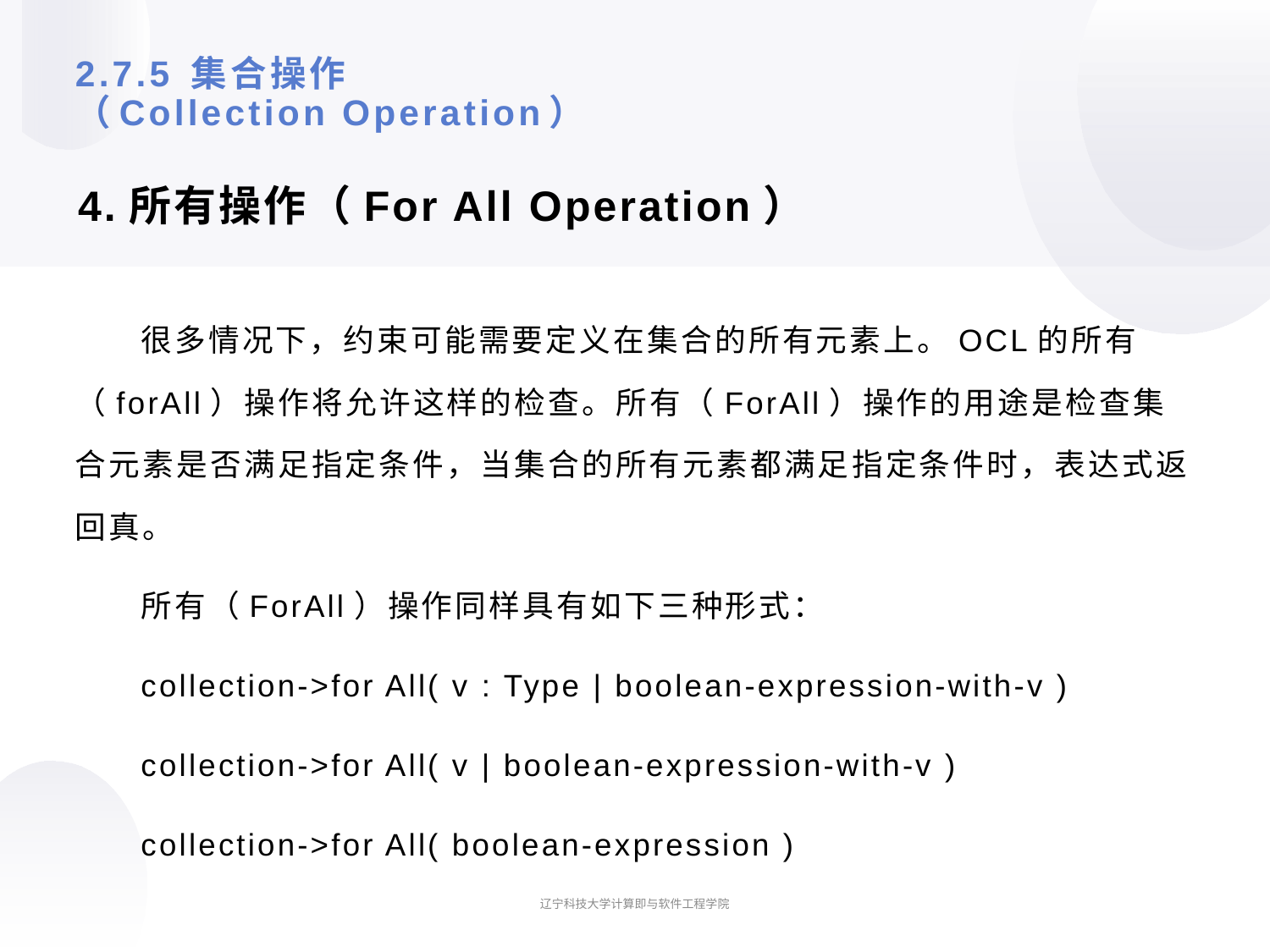

# 2.7.5 集合操作 （Collection Operation）
4.所有操作（For All Operation）

很多情况下，约束可能需要定义在集合的所有元素上。OCL的所有（forAll）操作将允许这样的检查。所有（ForAll）操作的用途是检查集合元素是否满足指定条件，当集合的所有元素都满足指定条件时，表达式返回真。
所有（ForAll）操作同样具有如下三种形式：
collection->for All( v : Type | boolean-expression-with-v )
collection->for All( v | boolean-expression-with-v )
collection->for All( boolean-expression )

辽宁科技大学计算即与软件工程学院
166